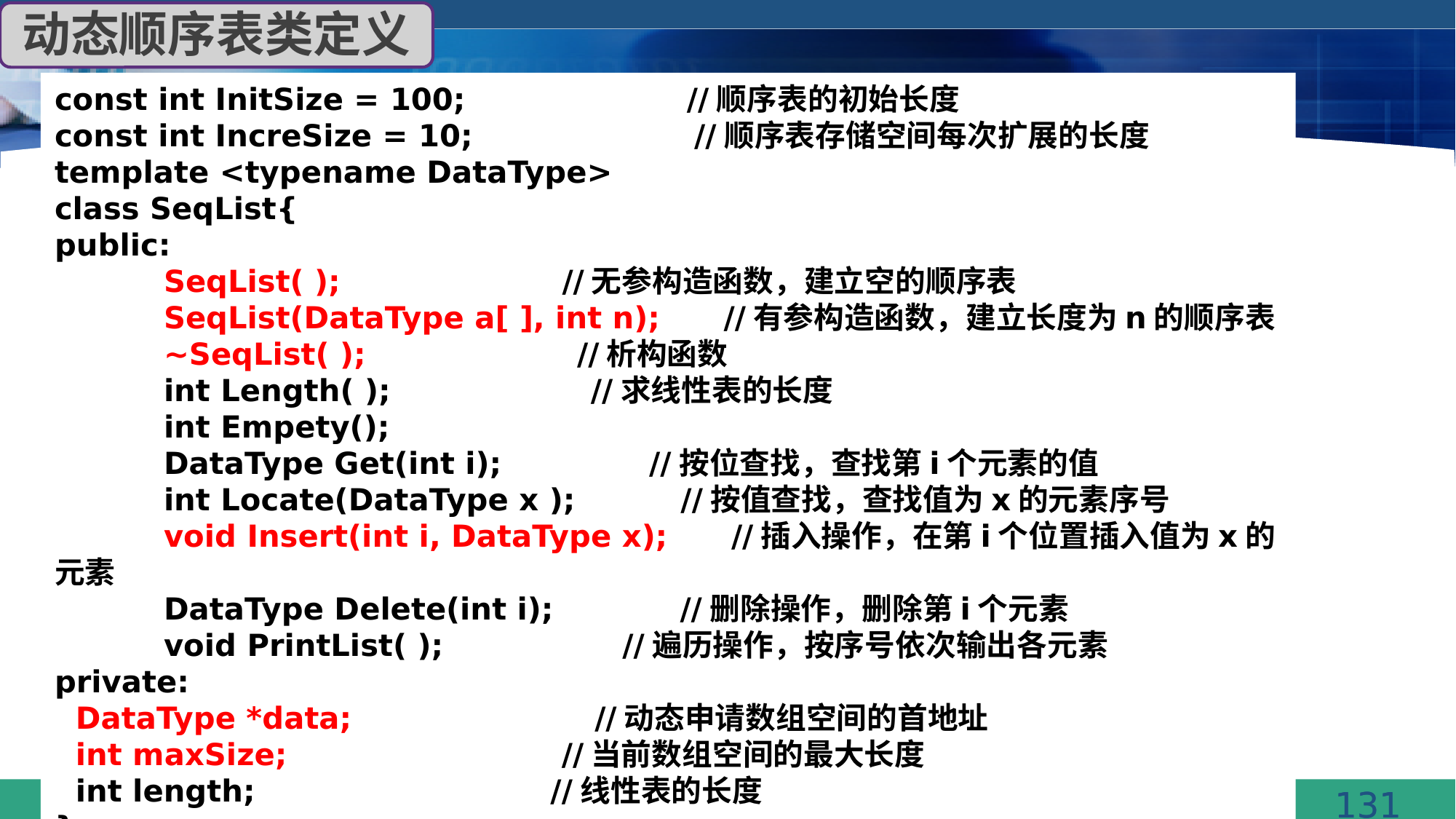

动态顺序表类定义

const int InitSize = 100;                     //顺序表的初始长度
const int IncreSize = 10;                     //顺序表存储空间每次扩展的长度
template <typename DataType>
class SeqList{
public:
	SeqList( );                     //无参构造函数，建立空的顺序表
   	SeqList(DataType a[ ], int n);      //有参构造函数，建立长度为n的顺序表
   	~SeqList( );                    //析构函数
   	int Length( );                   //求线性表的长度
   	int Empety();
   	DataType Get(int i);              //按位查找，查找第i个元素的值
   	int Locate(DataType x );          //按值查找，查找值为x的元素序号
   	void Insert(int i, DataType x);      //插入操作，在第i个位置插入值为x的元素
   	DataType Delete(int i);            //删除操作，删除第i个元素
   	void PrintList( );                 //遍历操作，按序号依次输出各元素
private:
  DataType *data;                       //动态申请数组空间的首地址
  int maxSize;                          //当前数组空间的最大长度
  int length;                            //线性表的长度
};